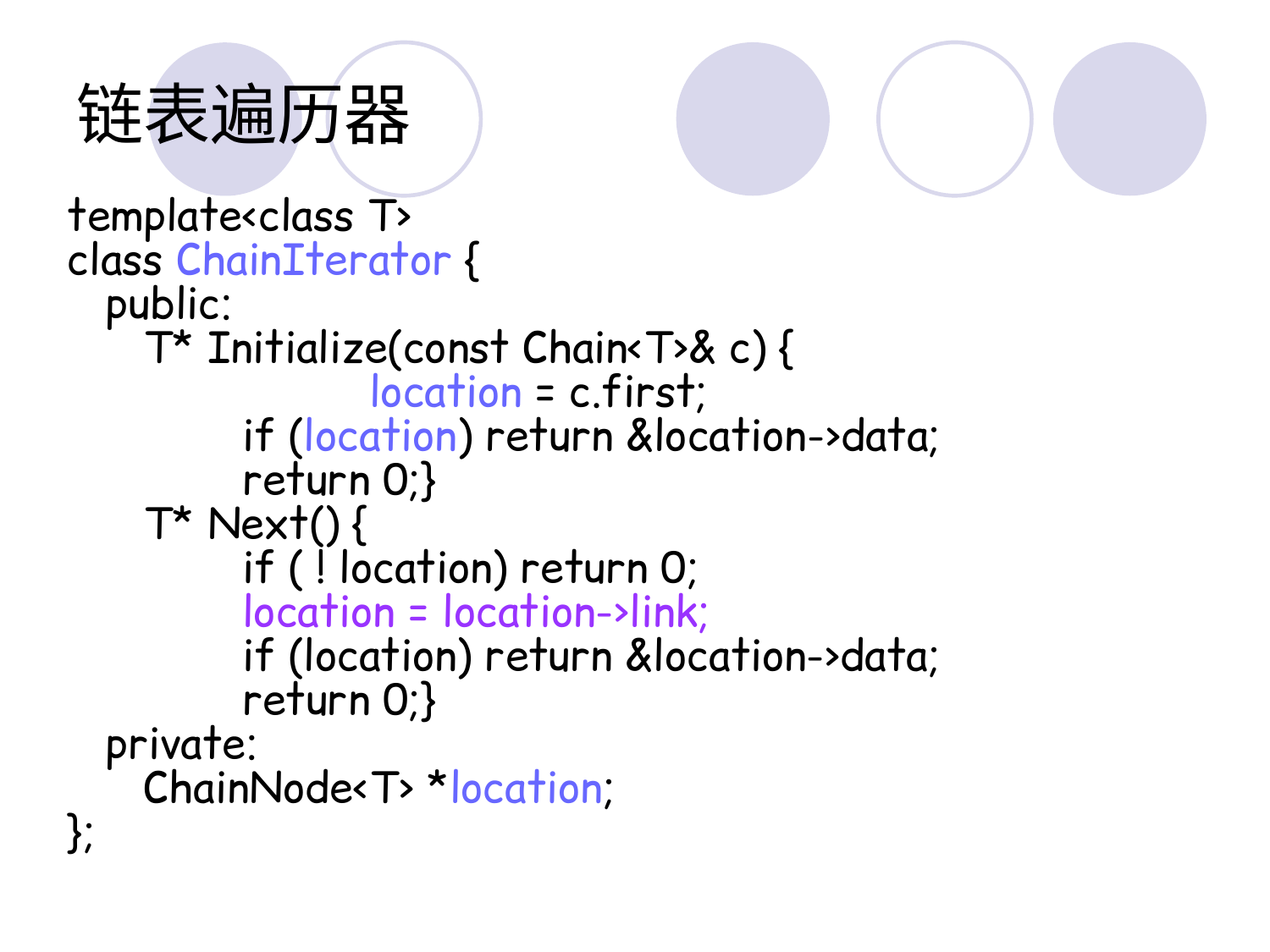

# 链表遍历器
template<class T>
class ChainIterator {
   public:
      T* Initialize(const Chain<T>& c) {
			location = c.first;
             	if (location) return &location->data;
             	return 0;}
      T* Next() {
            	if ( ! location) return 0;
             	location = location->link;
             	if (location) return &location->data;
             	return 0;}
   private:
      ChainNode<T> *location;
};

37